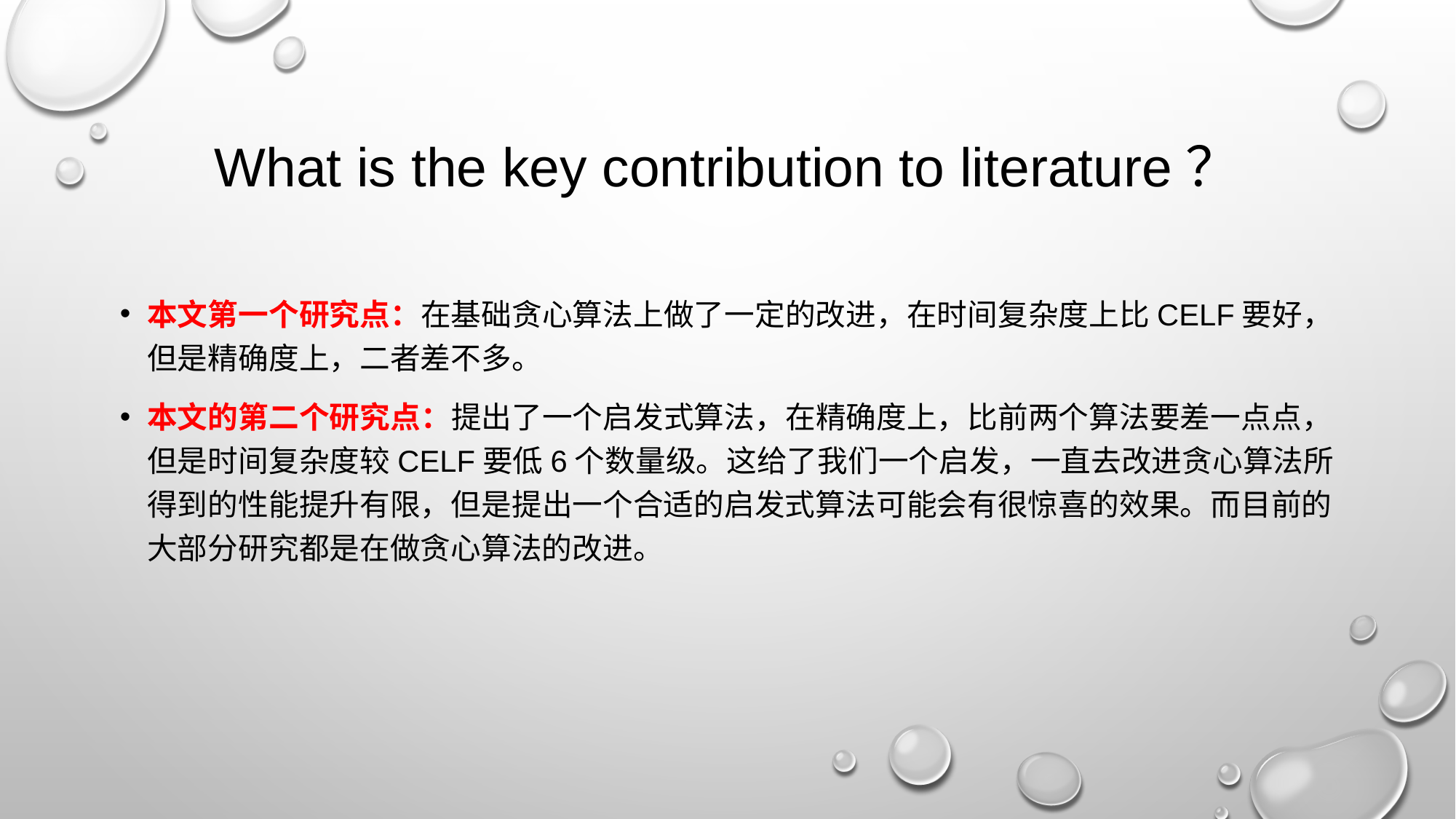

# What is the key contribution to literature？
本文第一个研究点：在基础贪心算法上做了一定的改进，在时间复杂度上比CELF要好，但是精确度上，二者差不多。
本文的第二个研究点：提出了一个启发式算法，在精确度上，比前两个算法要差一点点，但是时间复杂度较CELF要低6个数量级。这给了我们一个启发，一直去改进贪心算法所得到的性能提升有限，但是提出一个合适的启发式算法可能会有很惊喜的效果。而目前的大部分研究都是在做贪心算法的改进。